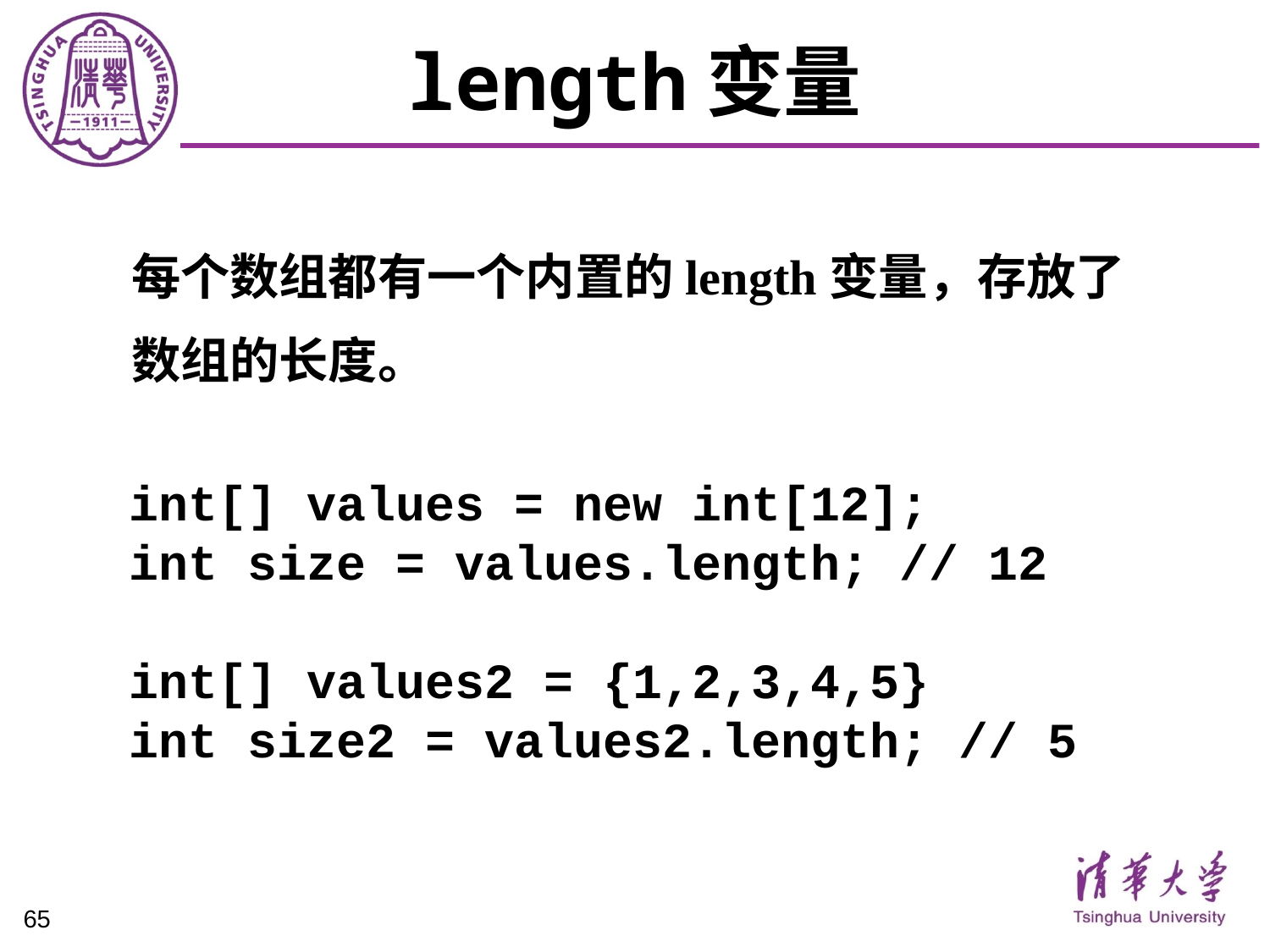

# length变量
每个数组都有一个内置的length变量，存放了
数组的长度。
int[] values = new int[12];
int size = values.length; // 12

int[] values2 = {1,2,3,4,5}
int size2 = values2.length; // 5
65